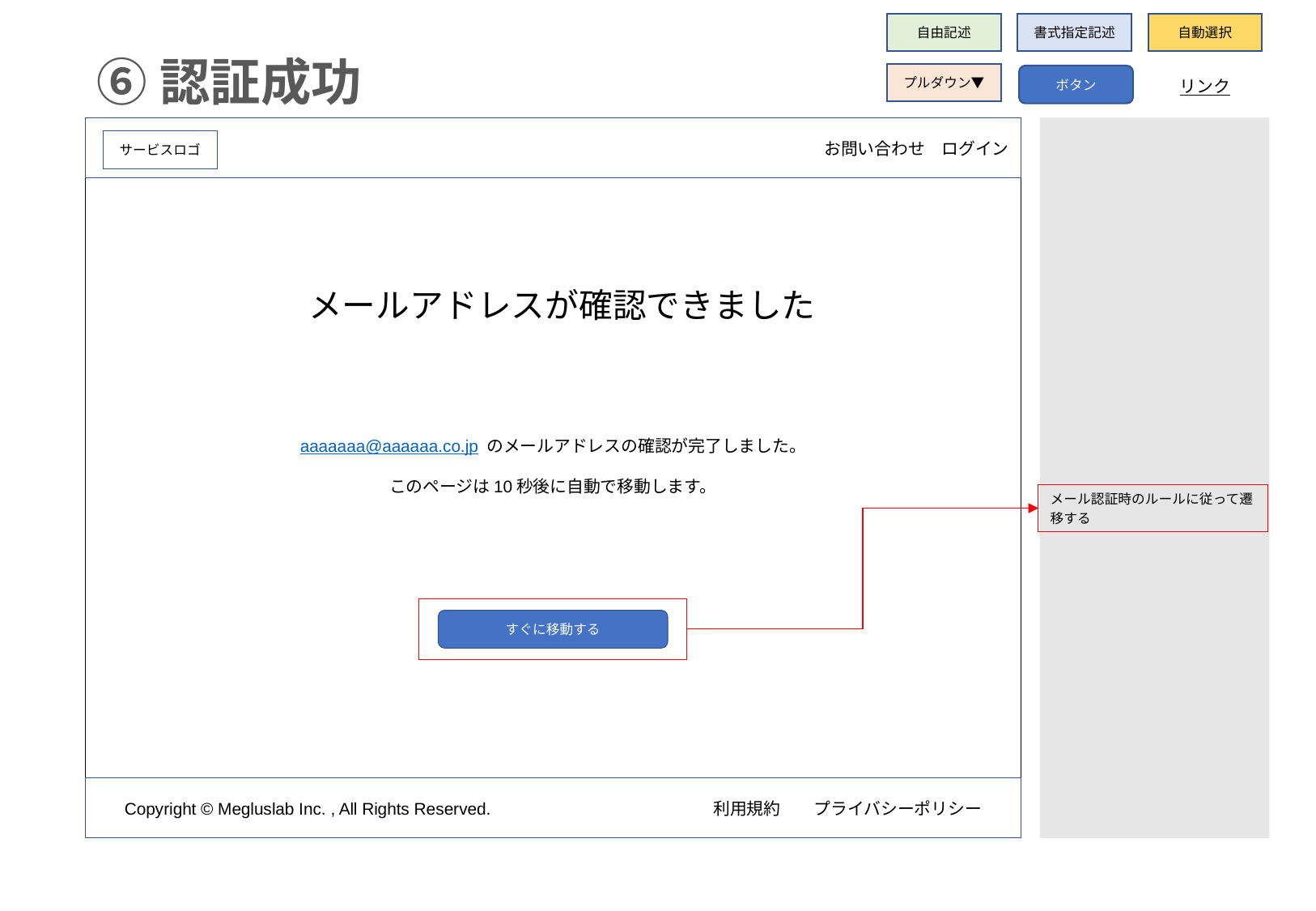

自由記述
書式指定記述
自動選択
⑥認証成功
プルダウン▼
ボタン
リンク

　　　　　　　　　　　お問い合わせ　ログイン

サービスロゴ
メールアドレスが確認できました

aaaaaaa@aaaaaa.co.jp のメールアドレスの確認が完了しました。

このページは10秒後に自動で移動します。
メール認証時のルールに従って遷移する

すぐに移動する
Copyright © Megluslab Inc. , All Rights Reserved.　　　　　　　　　　　　　利用規約　　プライバシーポリシー